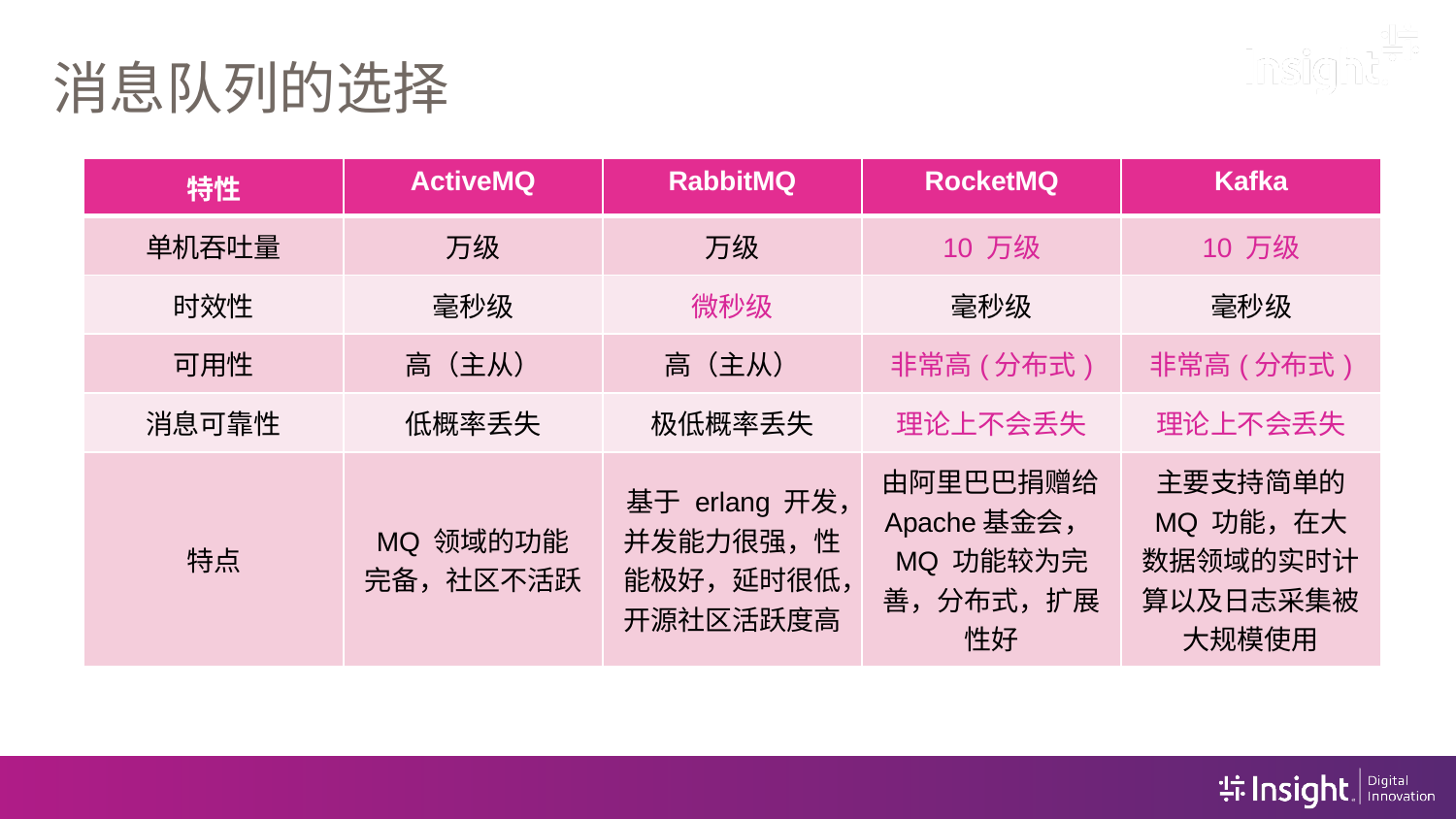

# 消息队列的选择
| 特性 | ActiveMQ | RabbitMQ | RocketMQ | Kafka |
| --- | --- | --- | --- | --- |
| 单机吞吐量 | 万级 | 万级 | 10 万级 | 10 万级 |
| 时效性 | 毫秒级 | 微秒级 | 毫秒级 | 毫秒级 |
| 可用性 | 高（主从） | 高（主从） | 非常高(分布式) | 非常高(分布式) |
| 消息可靠性 | 低概率丢失 | 极低概率丢失 | 理论上不会丢失 | 理论上不会丢失 |
| 特点 | MQ 领域的功能完备，社区不活跃 | 基于 erlang 开发，并发能力很强，性能极好，延时很低，开源社区活跃度高 | 由阿里巴巴捐赠给Apache基金会，MQ 功能较为完善，分布式，扩展性好 | 主要支持简单的 MQ 功能，在大数据领域的实时计算以及日志采集被大规模使用 |
中小型公司，技术实力较为一般，用 RabbitMQ 是不错的选择；
大型公司，基础架构研发实力较强，用 RocketMQ 是很好的选择；

大数据领域的实时计算、日志采集等场景，用 Kafka 是业内标准，社区活跃度很高，几乎是全世界这个领域的事实性规范。